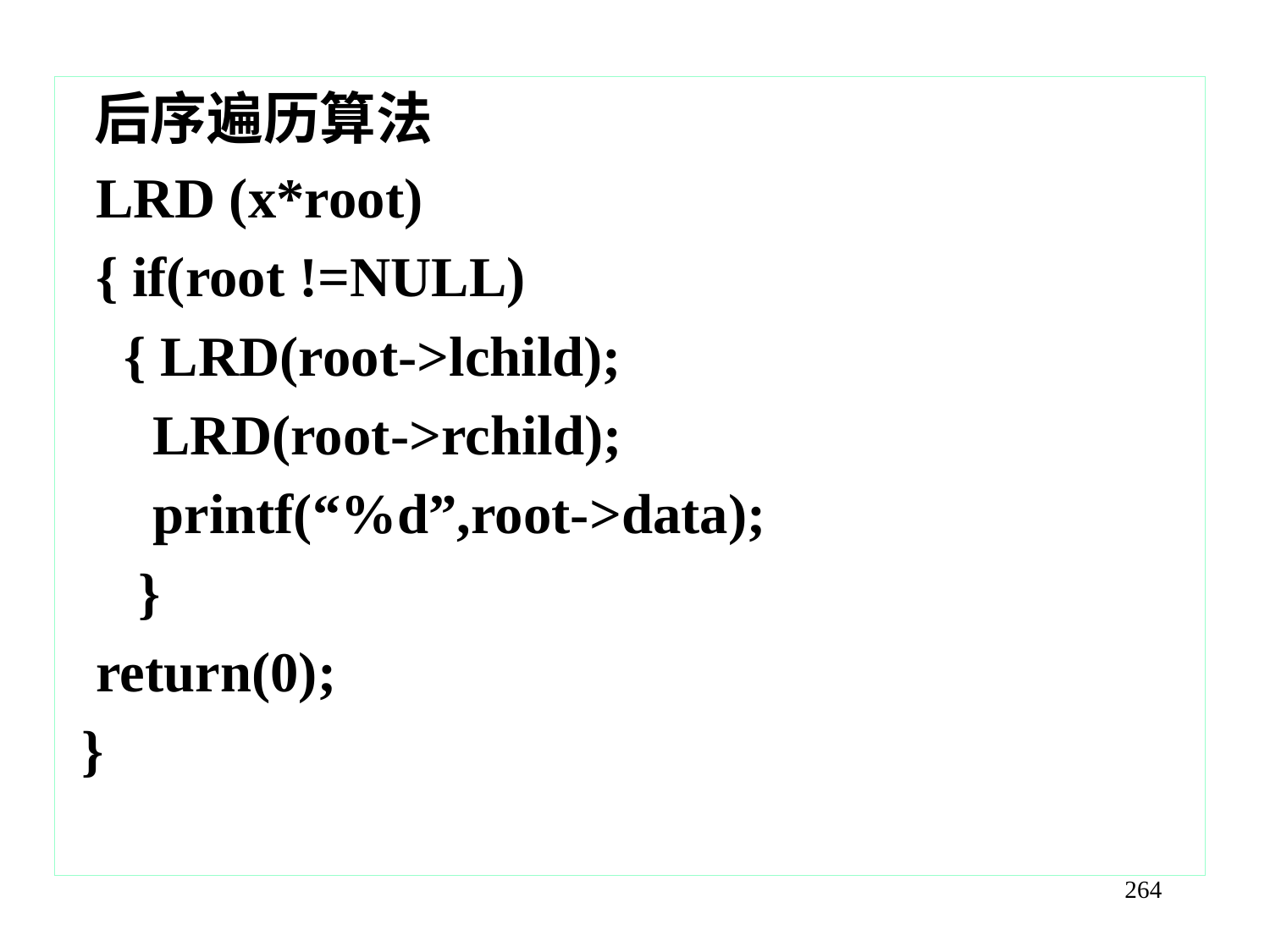

后序遍历算法
  LRD (x*root)
  { if(root !=NULL)
    { LRD(root->lchild);
      LRD(root->rchild);
      printf(“%d”,root->data);
     }
  return(0);
 }

264